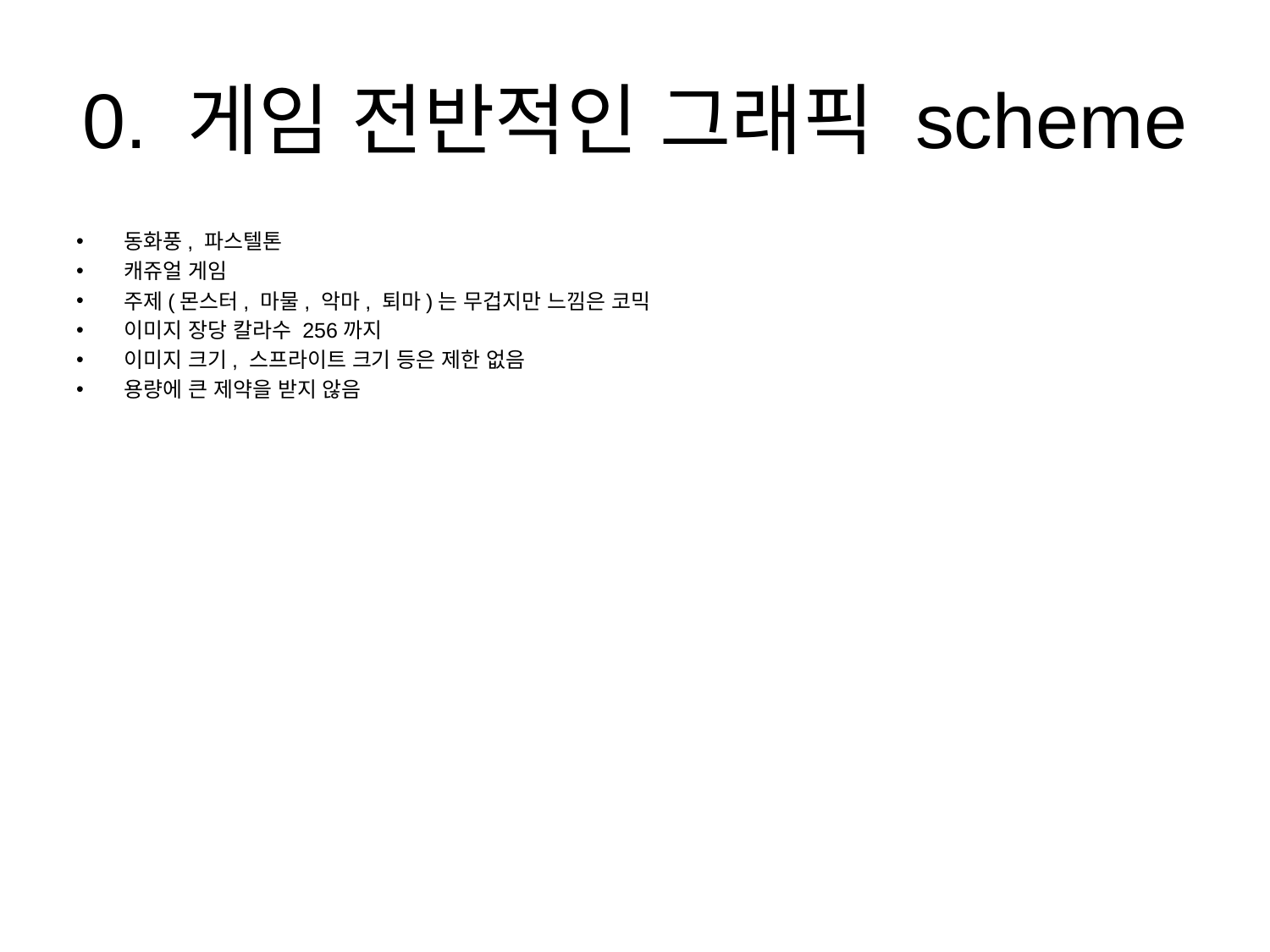

# 0. 게임 전반적인 그래픽 scheme
동화풍, 파스텔톤
캐쥬얼 게임
주제(몬스터, 마물, 악마, 퇴마)는 무겁지만 느낌은 코믹
이미지 장당 칼라수 256까지
이미지 크기, 스프라이트 크기 등은 제한 없음
용량에 큰 제약을 받지 않음